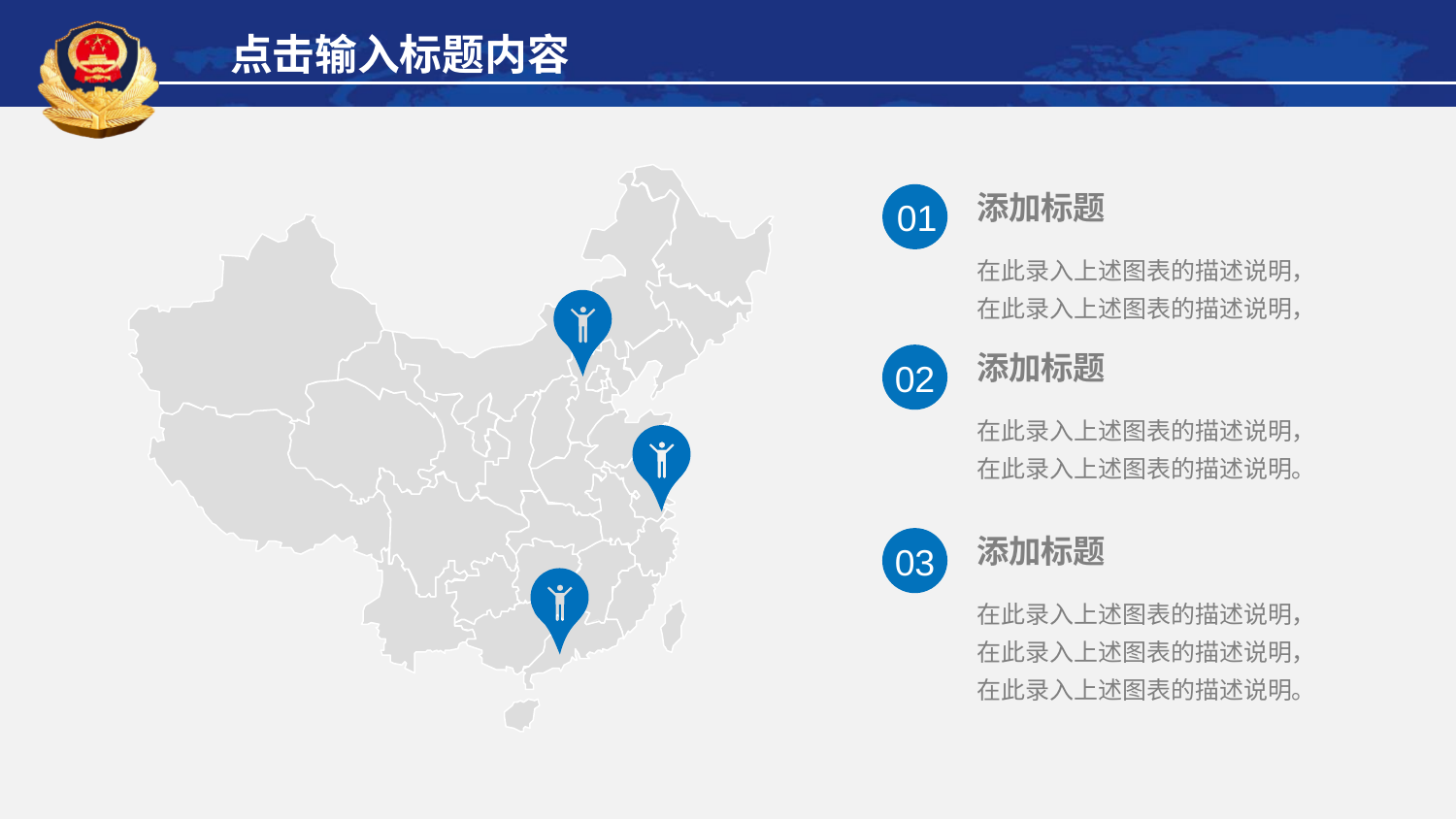

点击输入标题内容

添加标题

01
在此录入上述图表的描述说明，在此录入上述图表的描述说明，

添加标题

02
在此录入上述图表的描述说明，在此录入上述图表的描述说明。

添加标题

03

在此录入上述图表的描述说明，在此录入上述图表的描述说明，在此录入上述图表的描述说明。
延时符